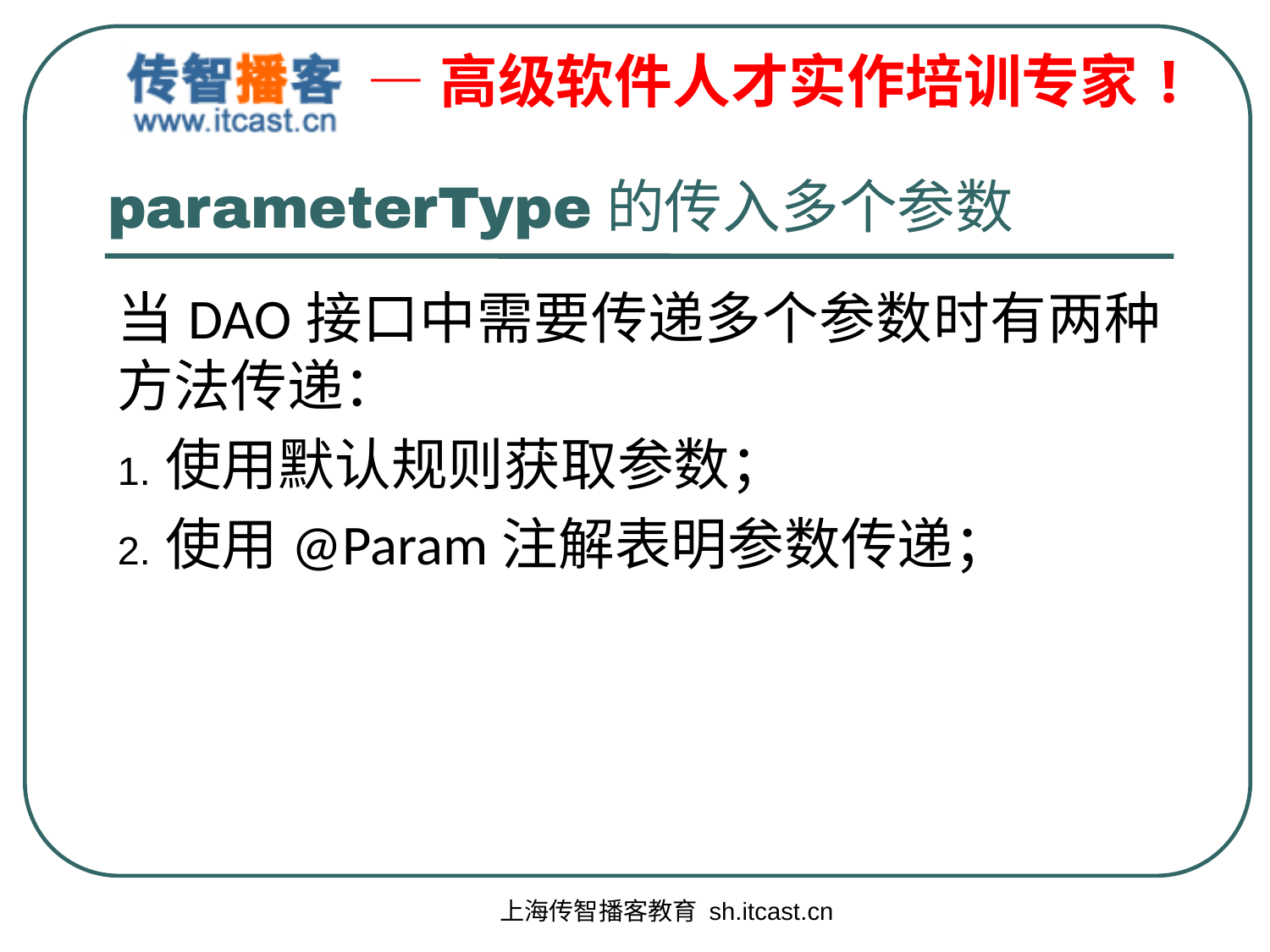

# parameterType的传入多个参数
当DAO接口中需要传递多个参数时有两种方法传递：
使用默认规则获取参数；
使用@Param注解表明参数传递；

上海传智播客教育 sh.itcast.cn